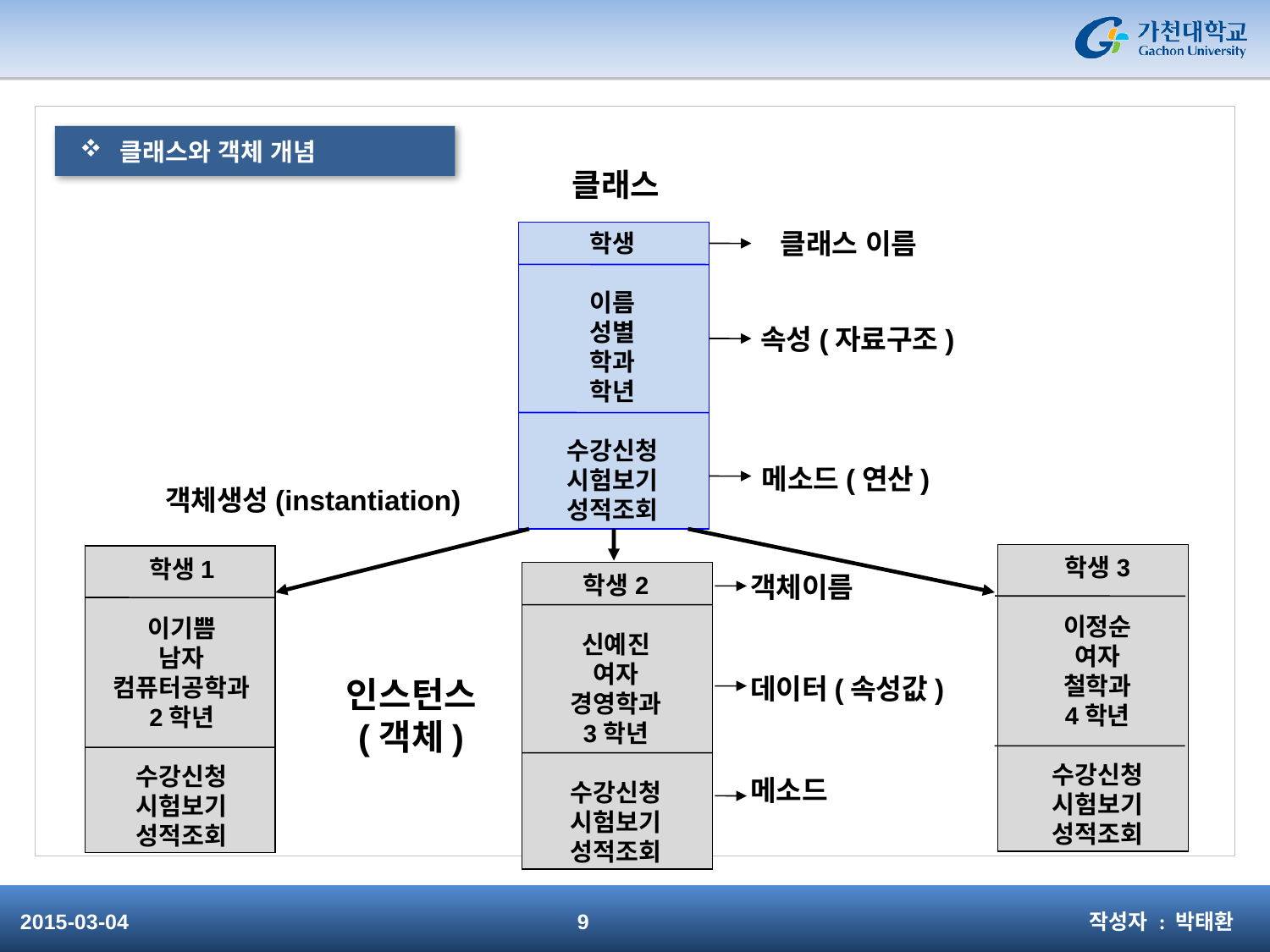

#

클래스와 객체 개념
클래스
클래스 이름

학생

이름
성별
학과
학년

수강신청
시험보기
성적조회

속성(자료구조)

메소드(연산)
객체생성(instantiation)

학생3

이정순
여자
철학과
4학년

수강신청
시험보기
성적조회
학생1

이기쁨
남자
컴퓨터공학과
2학년

수강신청
시험보기
성적조회

객체이름

데이터(속성값)

메소드
학생2

신예진
여자
경영학과
3학년

수강신청
시험보기
성적조회

인스턴스
(객체)

작성자 : 박태환
2015-03-04
9